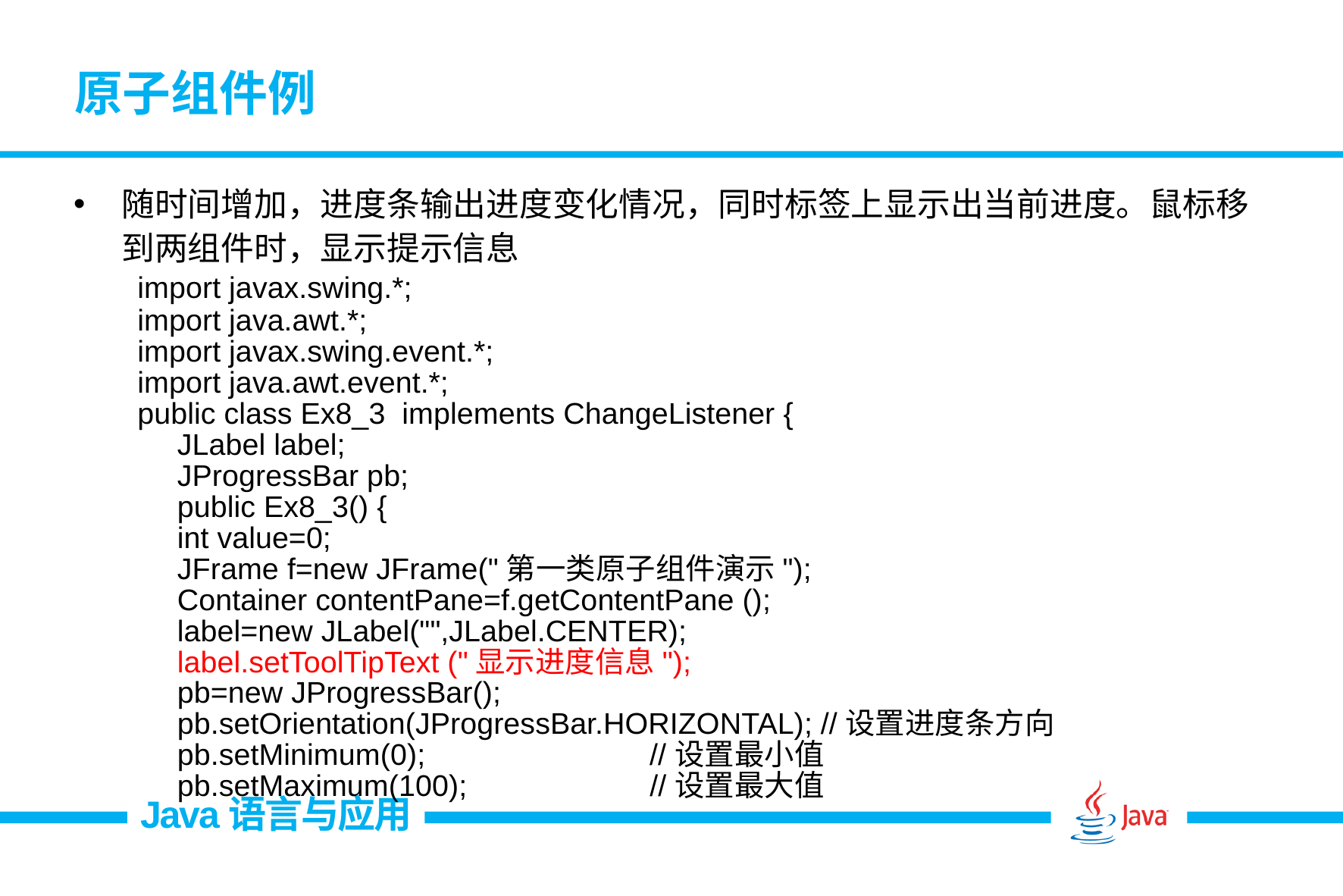

# 原子组件例
随时间增加，进度条输出进度变化情况，同时标签上显示出当前进度。鼠标移到两组件时，显示提示信息
import javax.swing.*;
import java.awt.*;
import javax.swing.event.*;
import java.awt.event.*;
public class Ex8_3  implements ChangeListener {
	JLabel label;
	JProgressBar pb;
	public Ex8_3() {
	int value=0;
	JFrame f=new JFrame("第一类原子组件演示");
	Container contentPane=f.getContentPane ();
	label=new JLabel("",JLabel.CENTER);
	label.setToolTipText ("显示进度信息");
	pb=new JProgressBar();
	pb.setOrientation(JProgressBar.HORIZONTAL); //设置进度条方向
	pb.setMinimum(0);                           //设置最小值
	pb.setMaximum(100);                      //设置最大值